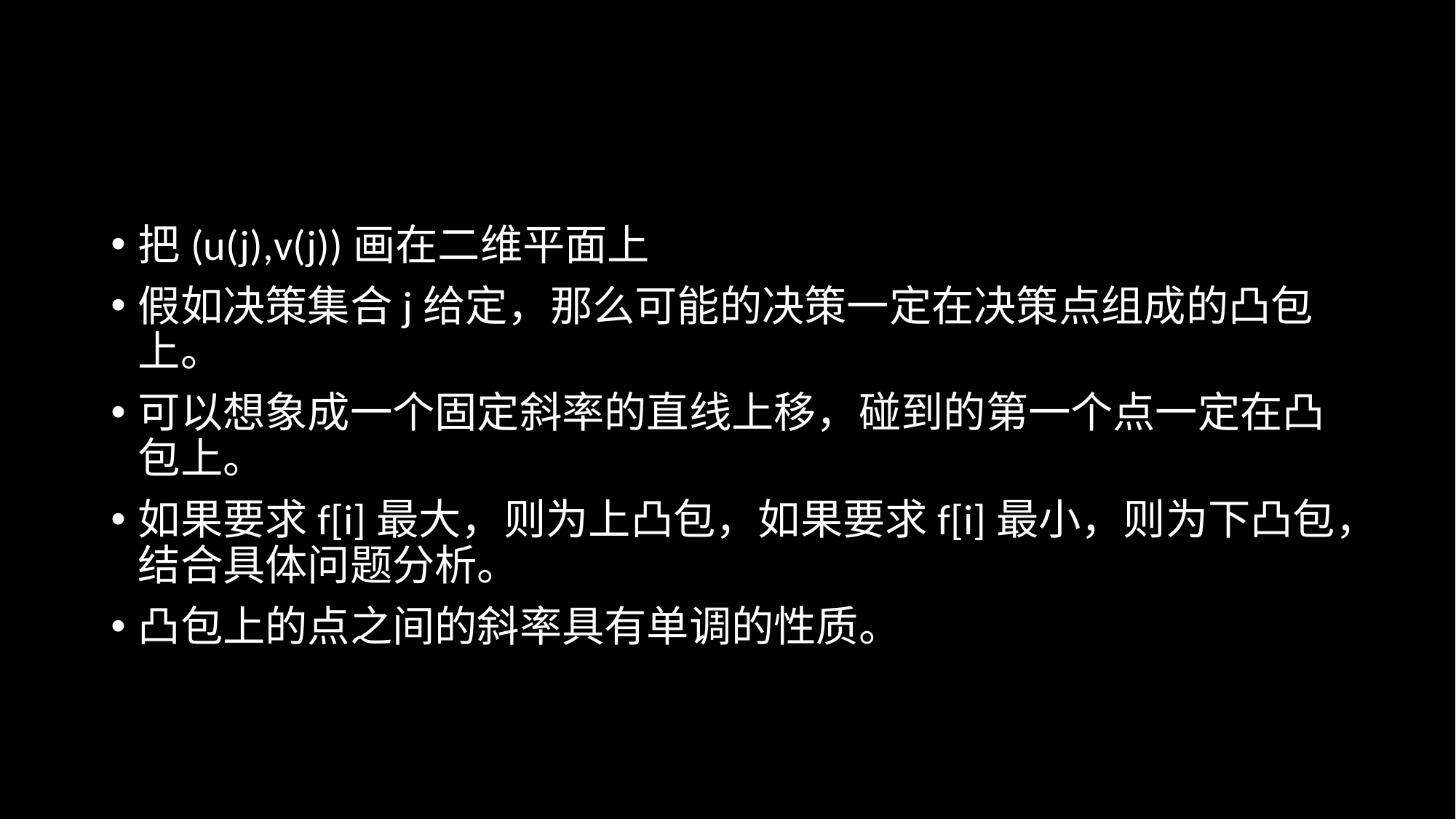

#
把(u(j),v(j))画在二维平面上
假如决策集合j给定，那么可能的决策一定在决策点组成的凸包上。
可以想象成一个固定斜率的直线上移，碰到的第一个点一定在凸包上。
如果要求f[i]最大，则为上凸包，如果要求f[i]最小，则为下凸包，结合具体问题分析。
凸包上的点之间的斜率具有单调的性质。